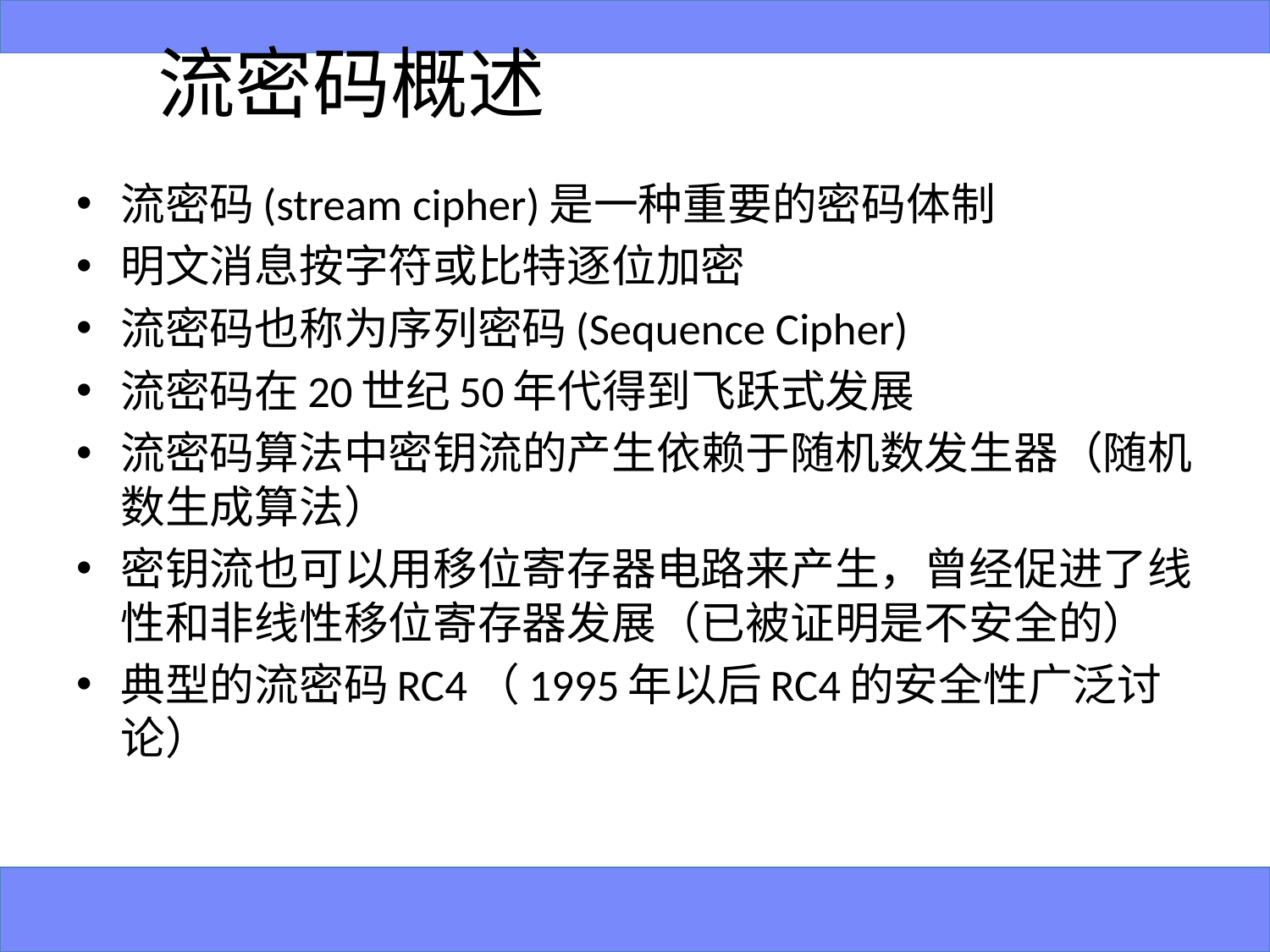

# 流密码概述
流密码(stream cipher)是一种重要的密码体制
明文消息按字符或比特逐位加密
流密码也称为序列密码(Sequence Cipher)
流密码在20世纪50年代得到飞跃式发展
流密码算法中密钥流的产生依赖于随机数发生器（随机数生成算法）
密钥流也可以用移位寄存器电路来产生，曾经促进了线性和非线性移位寄存器发展（已被证明是不安全的）
典型的流密码RC4（1995年以后RC4的安全性广泛讨论）

87